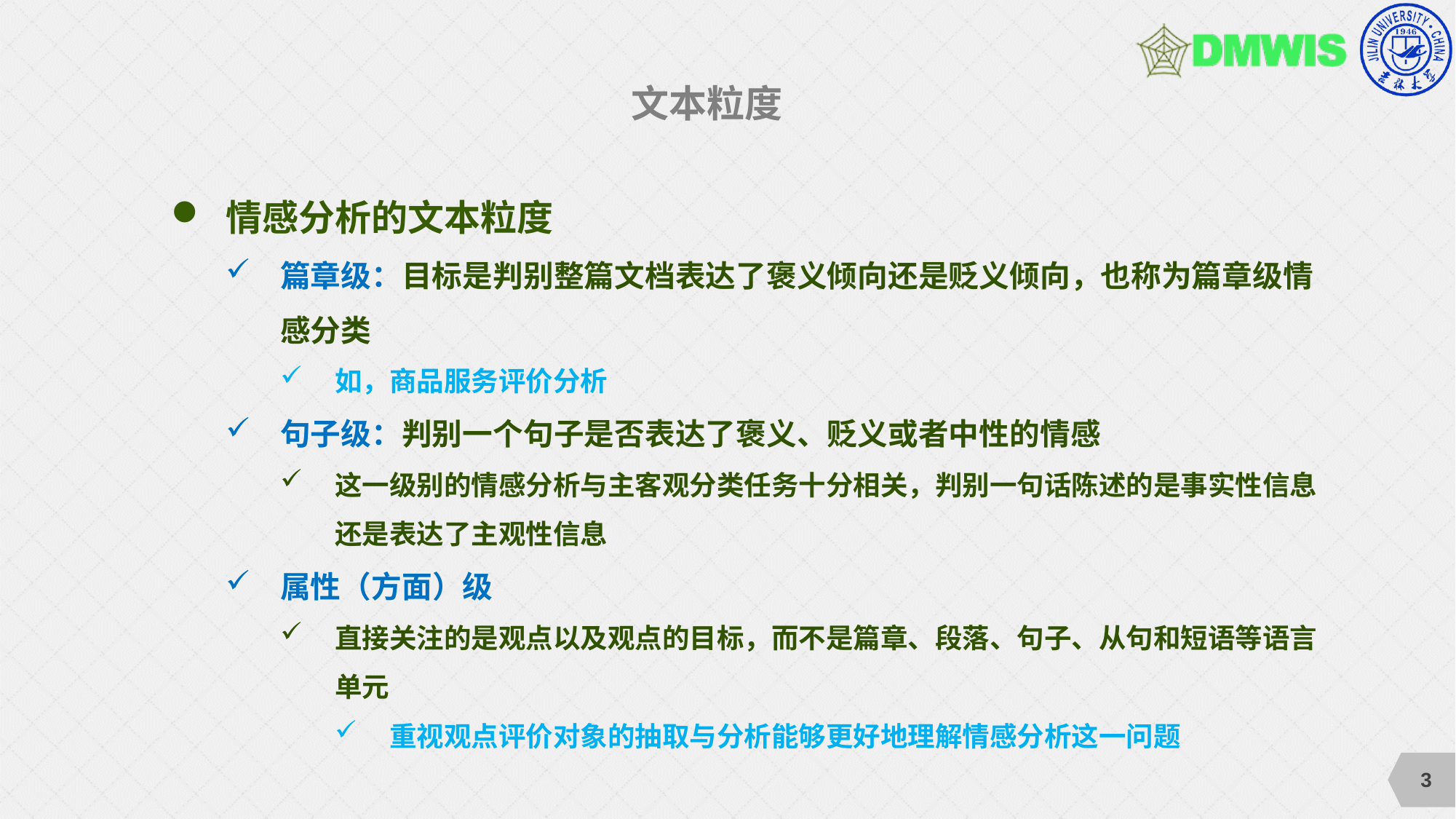

#
文本粒度
情感分析的文本粒度
篇章级：目标是判别整篇文档表达了褒义倾向还是贬义倾向，也称为篇章级情感分类
如，商品服务评价分析
句子级：判别一个句子是否表达了褒义、贬义或者中性的情感
这一级别的情感分析与主客观分类任务十分相关，判别一句话陈述的是事实性信息还是表达了主观性信息
属性（方面）级
直接关注的是观点以及观点的目标，而不是篇章、段落、句子、从句和短语等语言单元
重视观点评价对象的抽取与分析能够更好地理解情感分析这一问题
3